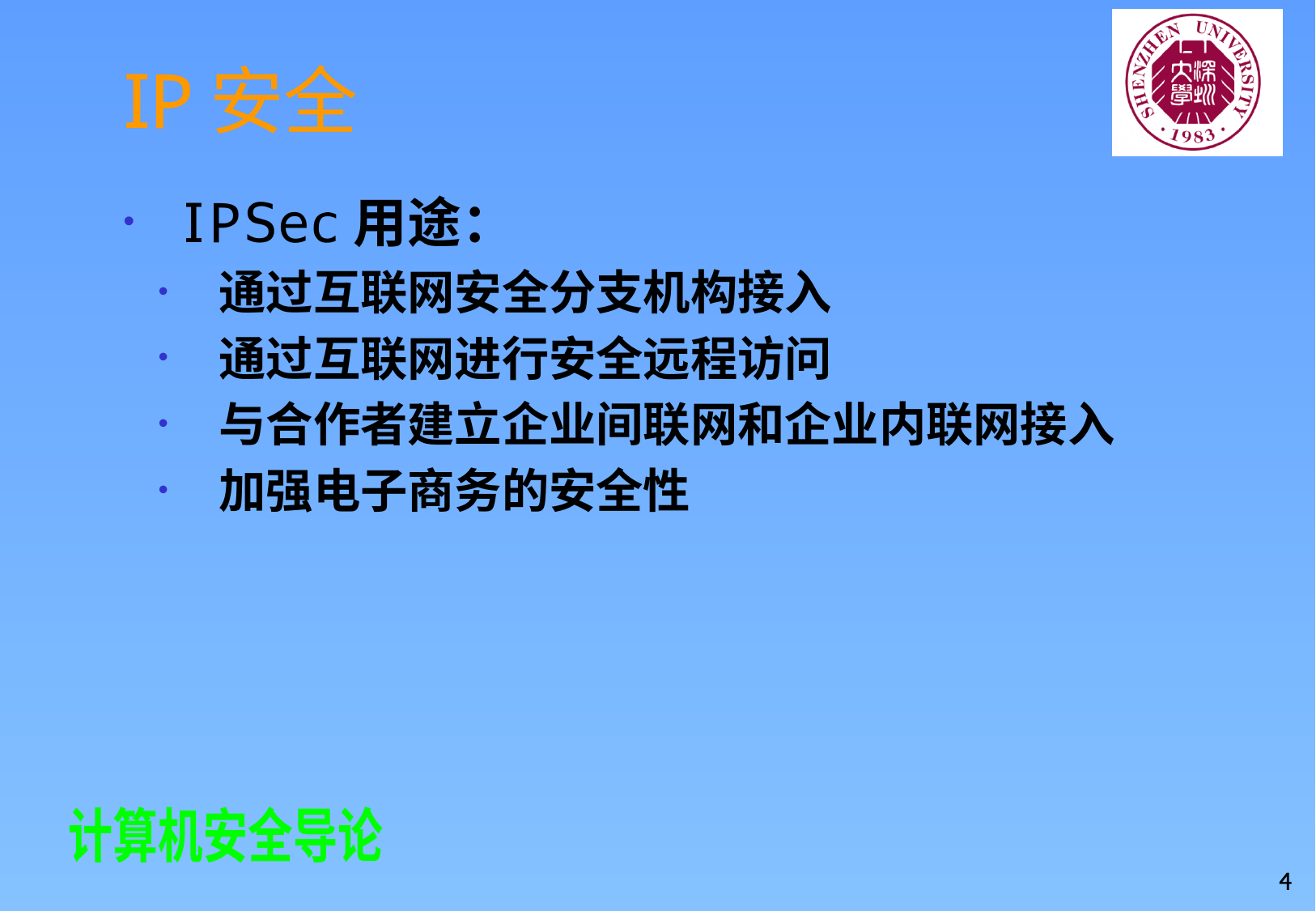

# IP安全
IPSec用途：
通过互联网安全分支机构接入
通过互联网进行安全远程访问
与合作者建立企业间联网和企业内联网接入
加强电子商务的安全性
4